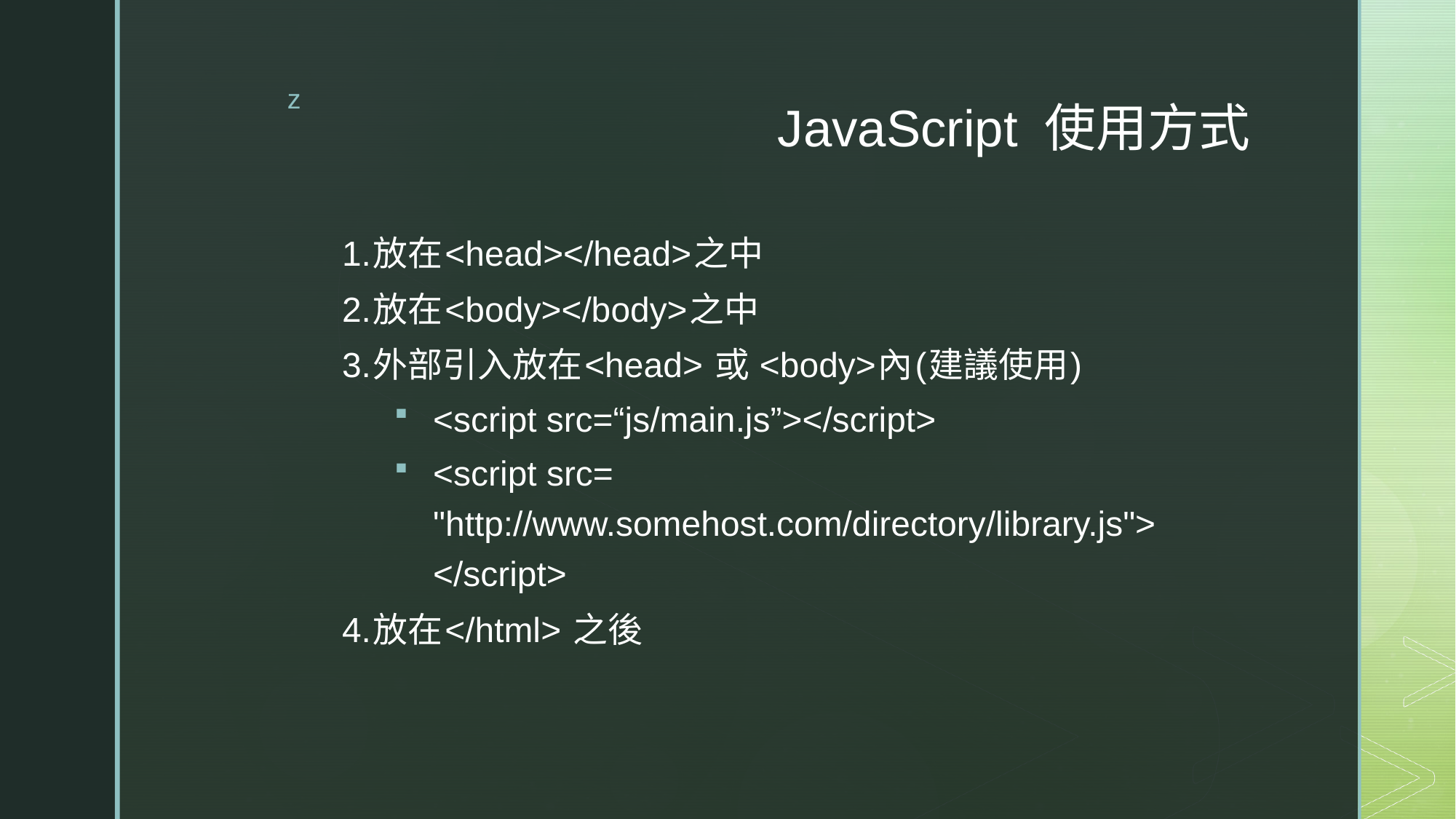

# JavaScript 使用方式
1.放在<head></head>之中
2.放在<body></body>之中
3.外部引入放在<head> 或 <body>內(建議使用)
<script src=“js/main.js”></script>
<script src= "http://www.somehost.com/directory/library.js">
</script>
4.放在</html> 之後